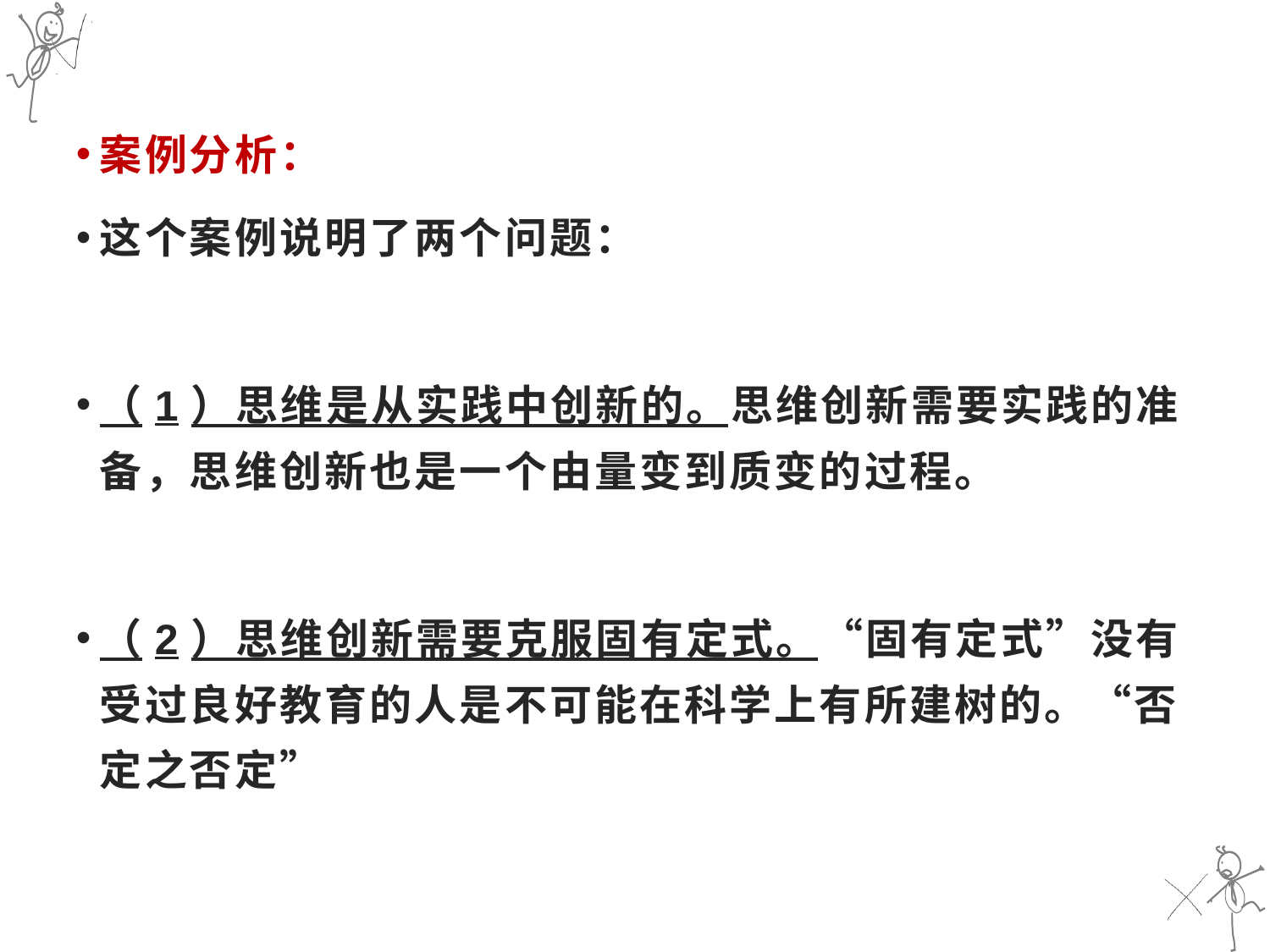

案例分析：
这个案例说明了两个问题：

（1）思维是从实践中创新的。思维创新需要实践的准备，思维创新也是一个由量变到质变的过程。

（2）思维创新需要克服固有定式。“固有定式”没有受过良好教育的人是不可能在科学上有所建树的。“否定之否定”